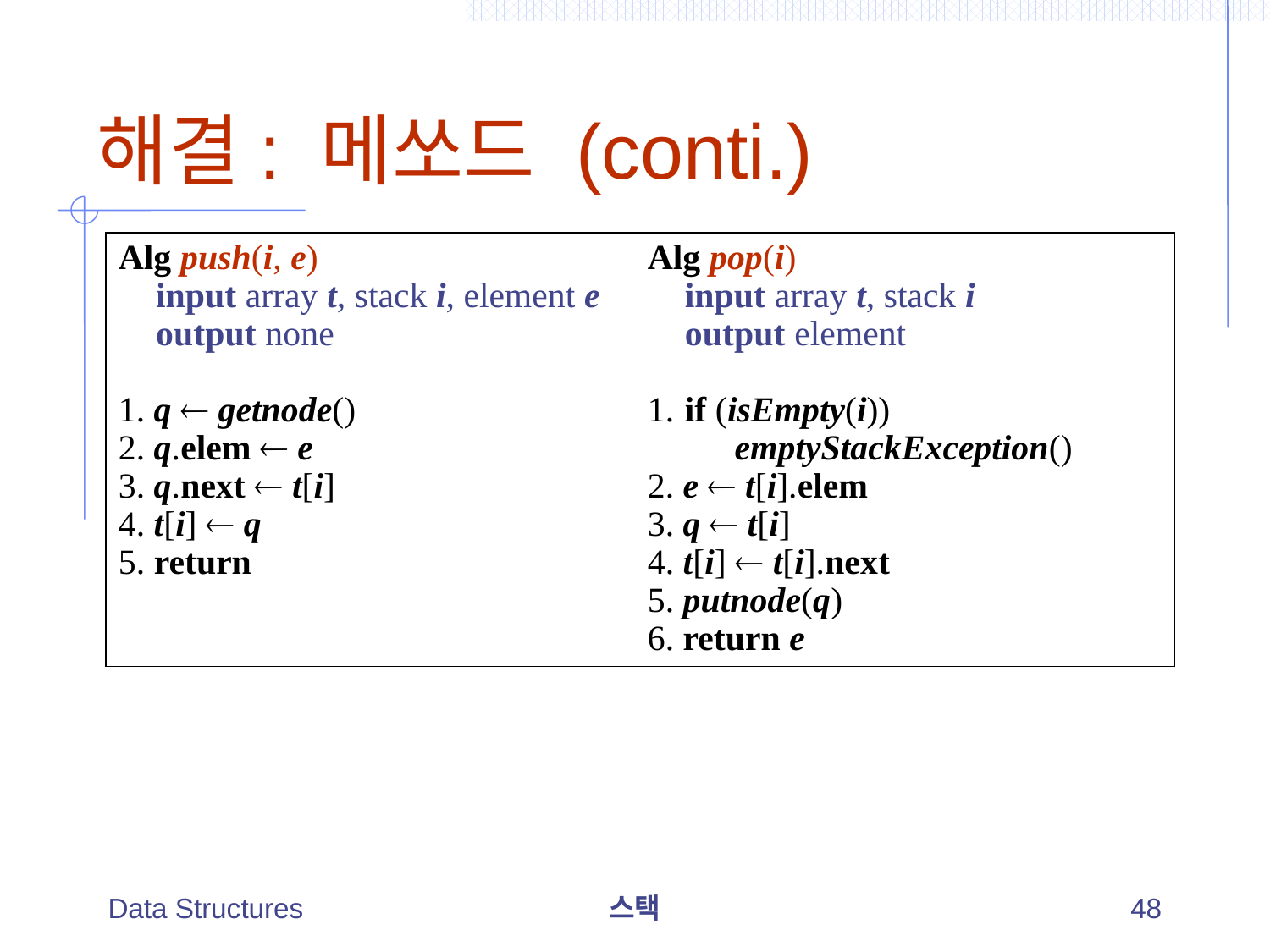

# 해결: 메쏘드 (conti.)
Alg push(i, e)
	input array t, stack i, element e
	output none

1. q ← getnode()
2. q.elem ← e
3. q.next ← t[i]
4. t[i] ← q
5. return

Alg pop(i)
	input array t, stack i
	output element

1.	if (isEmpty(i))
		emptyStackException()
2. e ← t[i].elem
3. q ← t[i]
4. t[i] ← t[i].next
5. putnode(q)
6. return e
Data Structures
스택
48